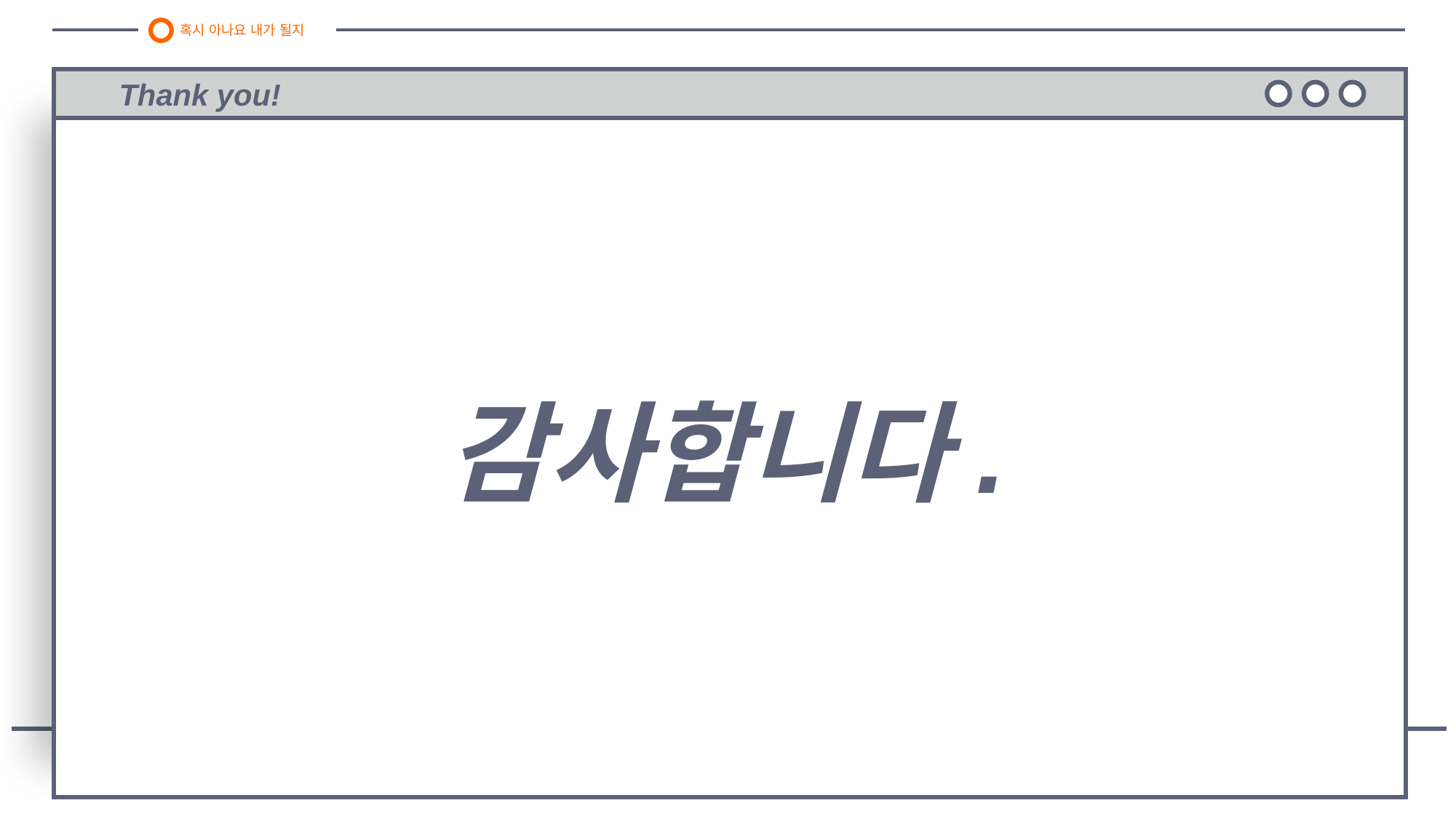

혹시 아나요 내가 될지

Thank you!

감사합니다.